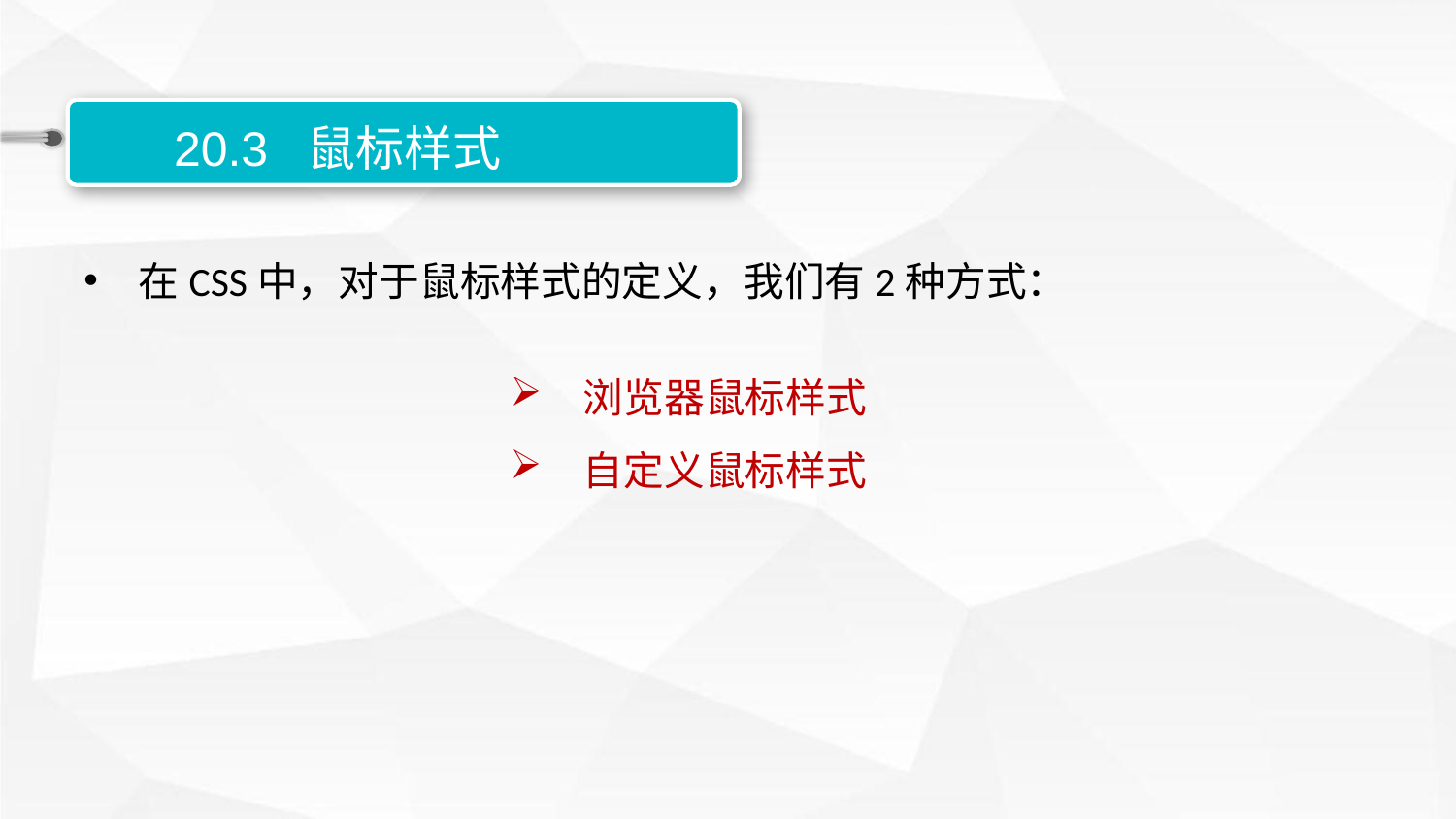

20.3  鼠标样式

在CSS中，对于鼠标样式的定义，我们有2种方式：
  浏览器鼠标样式
  自定义鼠标样式